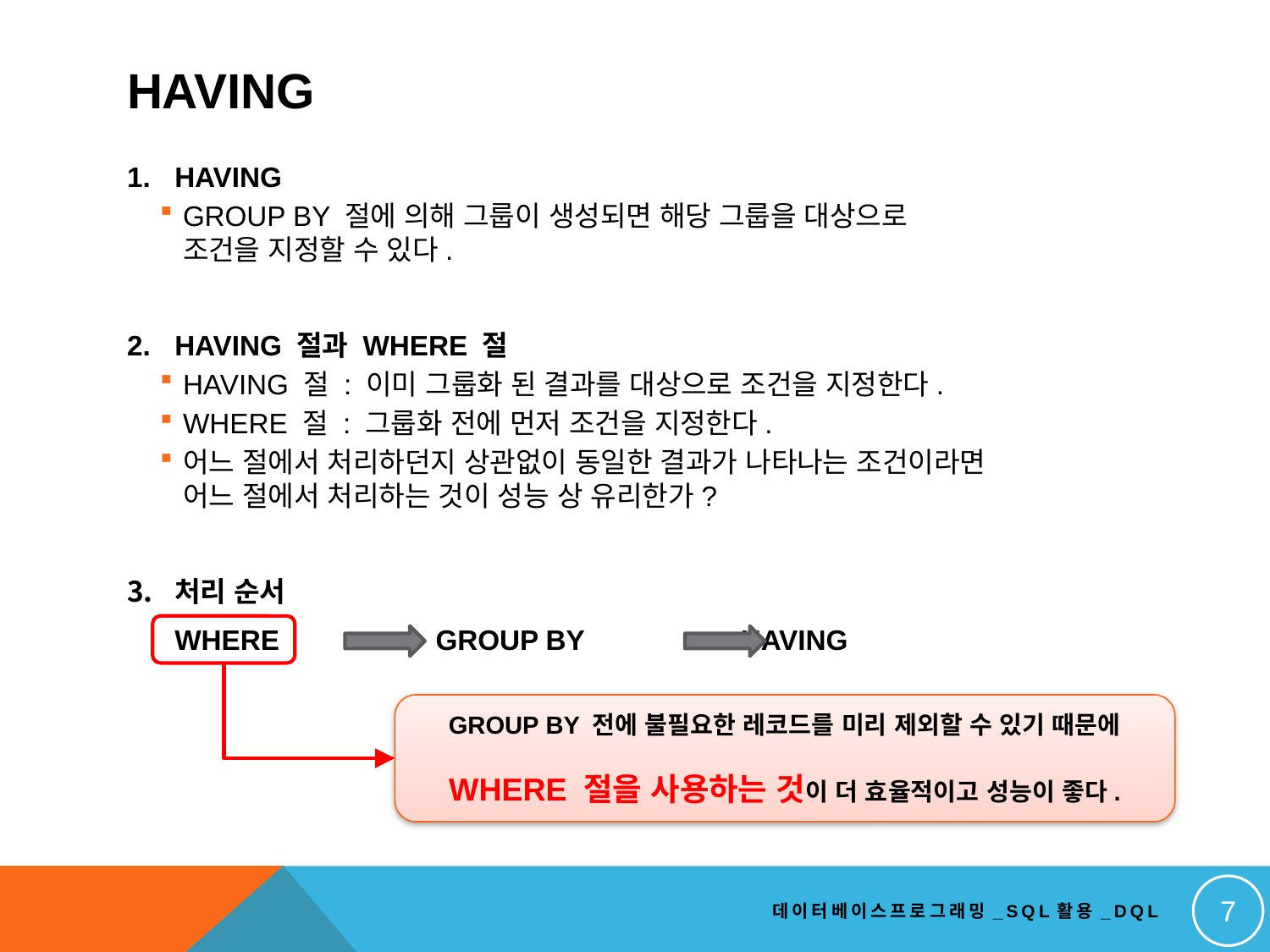

# having
HAVING
GROUP BY 절에 의해 그룹이 생성되면 해당 그룹을 대상으로
조건을 지정할 수 있다.

HAVING 절과 WHERE 절
HAVING 절 : 이미 그룹화 된 결과를 대상으로 조건을 지정한다.
WHERE 절 : 그룹화 전에 먼저 조건을 지정한다.
어느 절에서 처리하던지 상관없이 동일한 결과가 나타나는 조건이라면
어느 절에서 처리하는 것이 성능 상 유리한가?

처리 순서
	WHERE                    GROUP BY                    HAVING

GROUP BY 전에 불필요한 레코드를 미리 제외할 수 있기 때문에

WHERE 절을 사용하는 것이 더 효율적이고 성능이 좋다.
7
데이터베이스프로그래밍_SQL활용_DQL